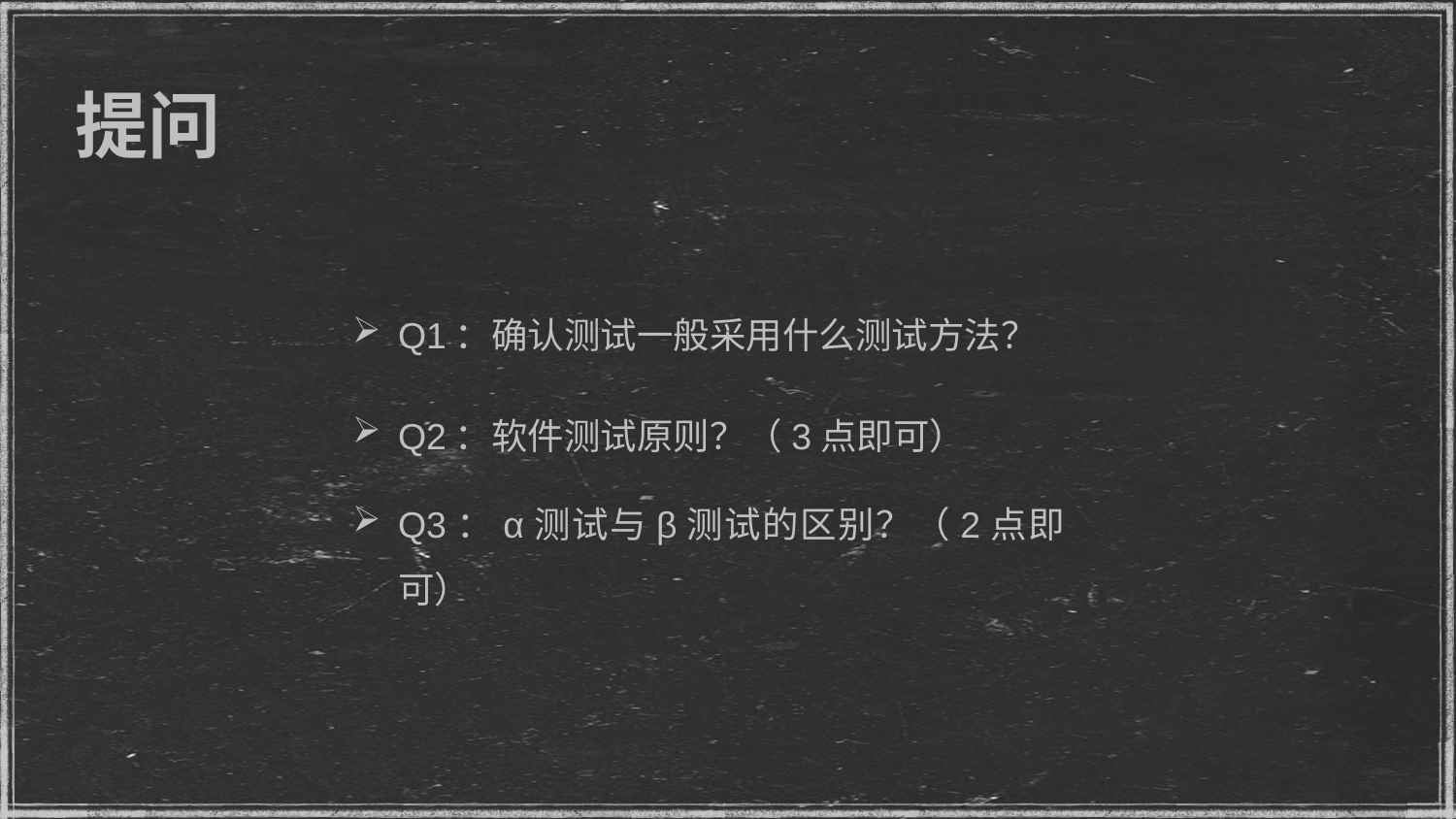

提问
Q1：确认测试一般采用什么测试方法？
Q2：软件测试原则？（3点即可）
Q3：α测试与β测试的区别？（2点即可）